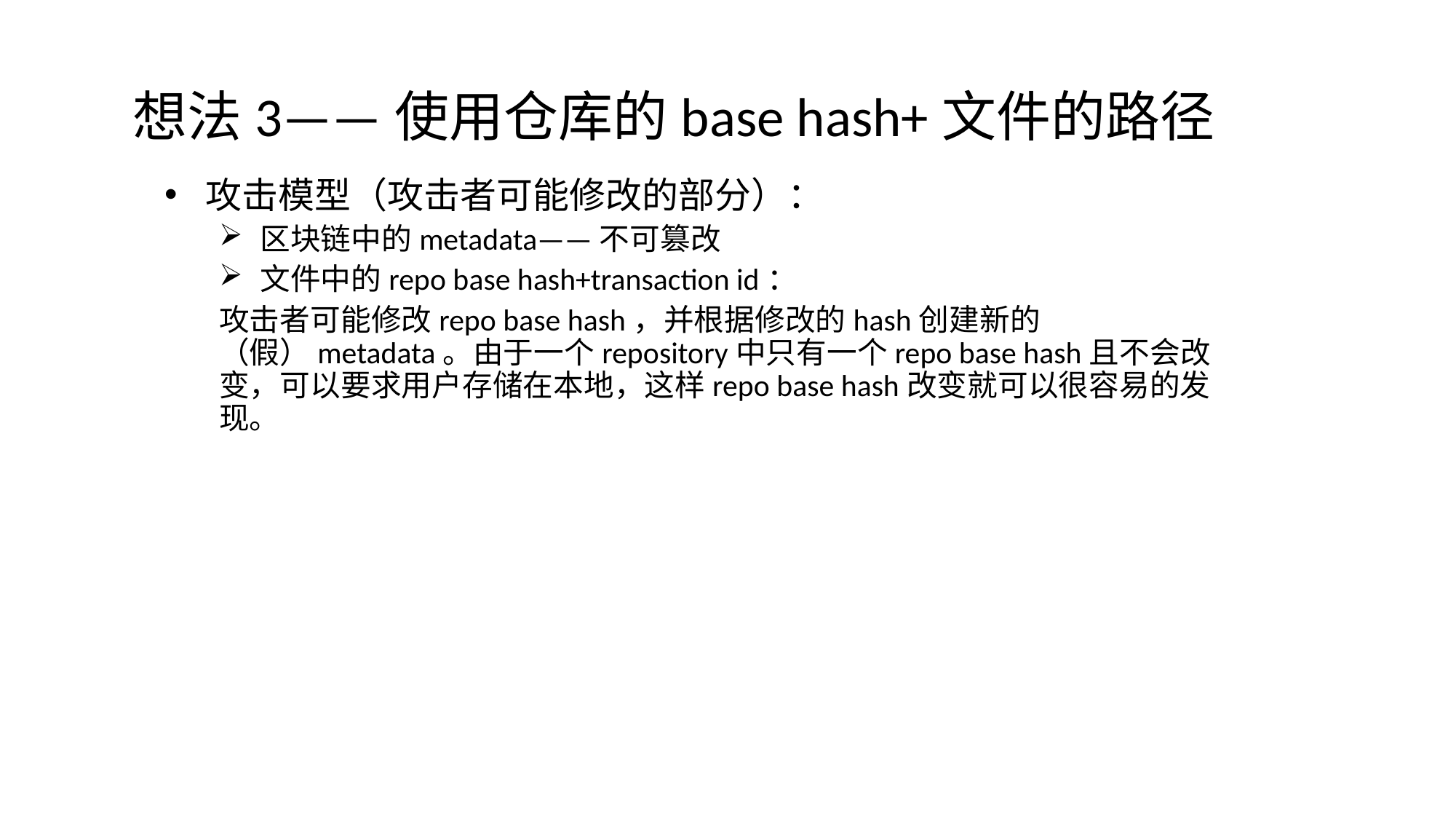

# 想法3——使用仓库的base hash+文件的路径
攻击模型（攻击者可能修改的部分）：
区块链中的metadata——不可篡改
文件中的repo base hash+transaction id：
攻击者可能修改repo base hash，并根据修改的hash创建新的（假）metadata。由于一个repository中只有一个repo base hash且不会改变，可以要求用户存储在本地，这样repo base hash改变就可以很容易的发现。